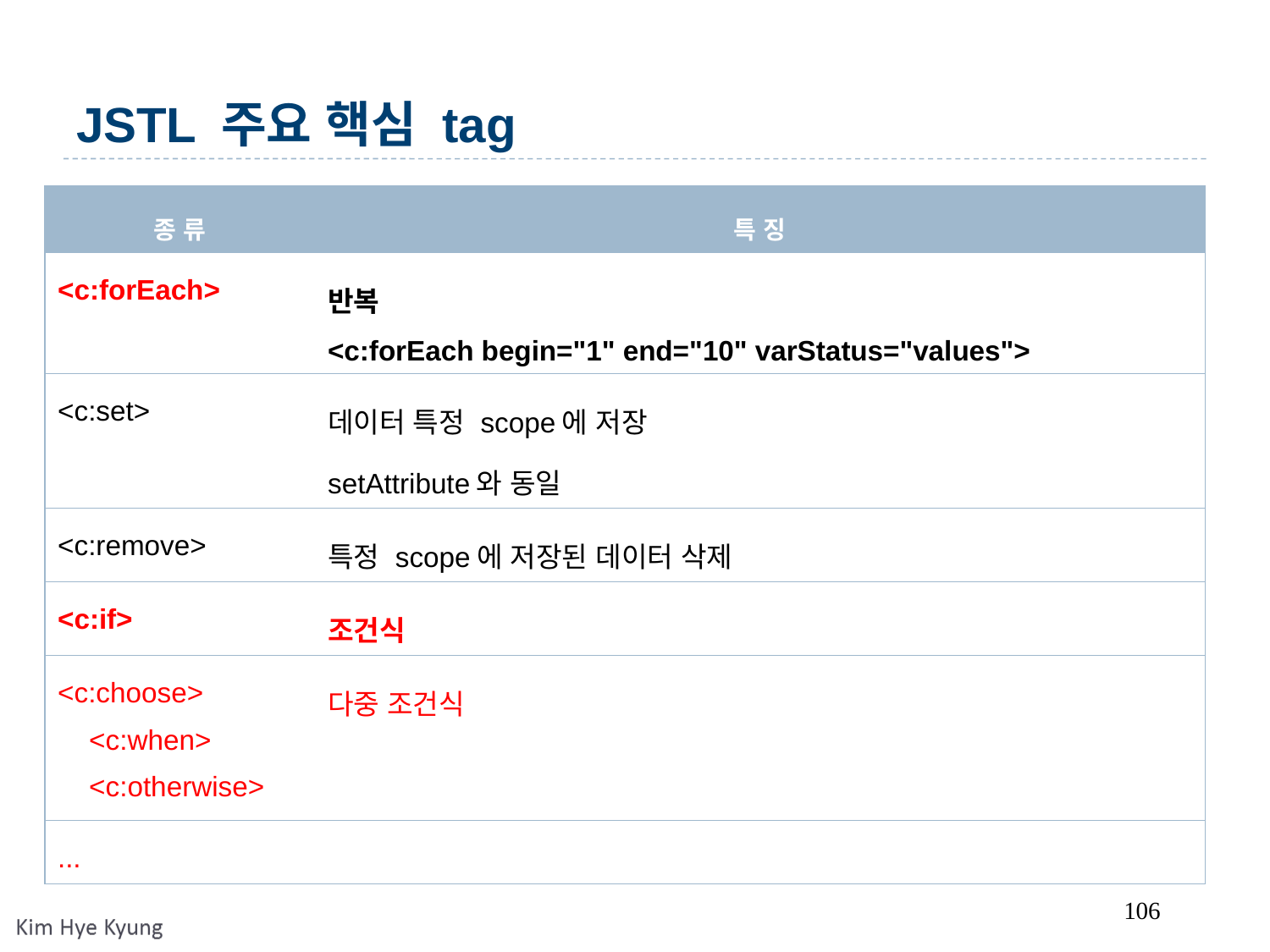

# JSTL 주요 핵심 tag
| 종 류 | 특 징 |
| --- | --- |
| <c:forEach> | 반복 <c:forEach begin="1" end="10" varStatus="values"> |
| <c:set> | 데이터 특정 scope에 저장 setAttribute와 동일 |
| <c:remove> | 특정 scope에 저장된 데이터 삭제 |
| <c:if> | 조건식 |
| <c:choose> <c:when> <c:otherwise> | 다중 조건식 |
| ... |  |
106